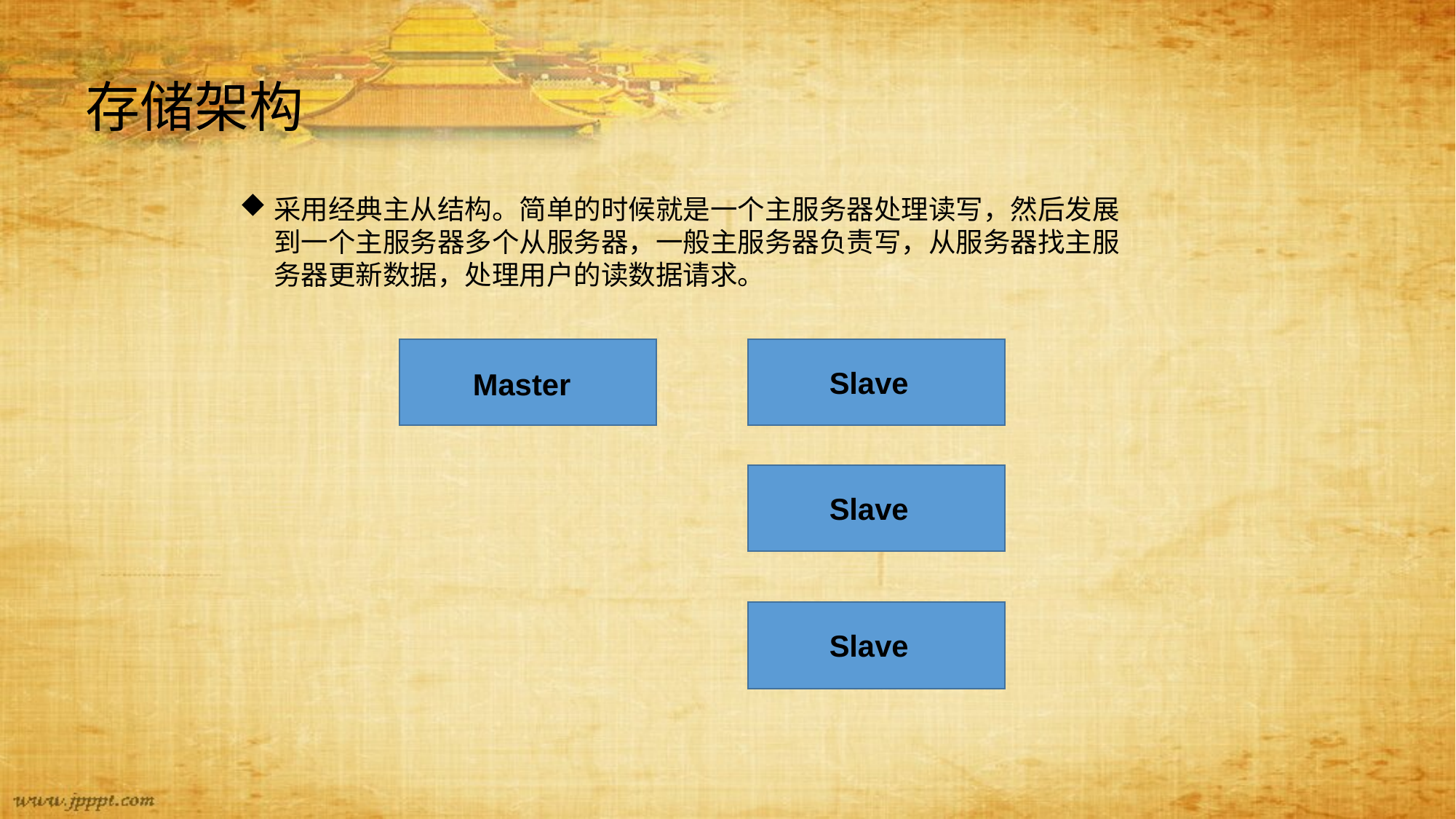

存储架构
采用经典主从结构。简单的时候就是一个主服务器处理读写，然后发展到一个主服务器多个从服务器，一般主服务器负责写，从服务器找主服务器更新数据，处理用户的读数据请求。

Slave
Master

Slave

Slave